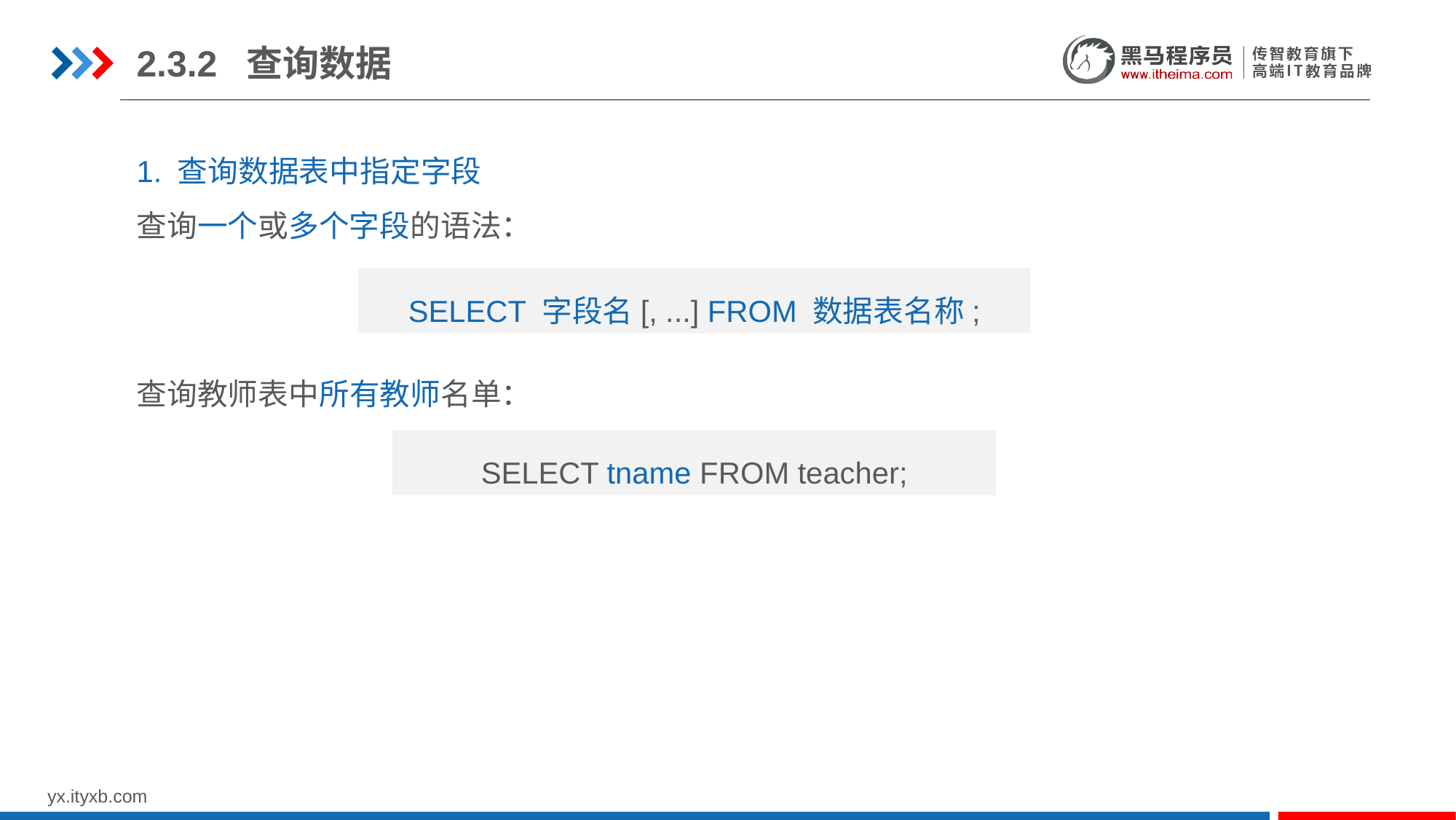

2.3.2  查询数据
1. 查询数据表中指定字段
查询一个或多个字段的语法：
SELECT 字段名[, ...] FROM 数据表名称;
查询教师表中所有教师名单：
SELECT tname FROM teacher;